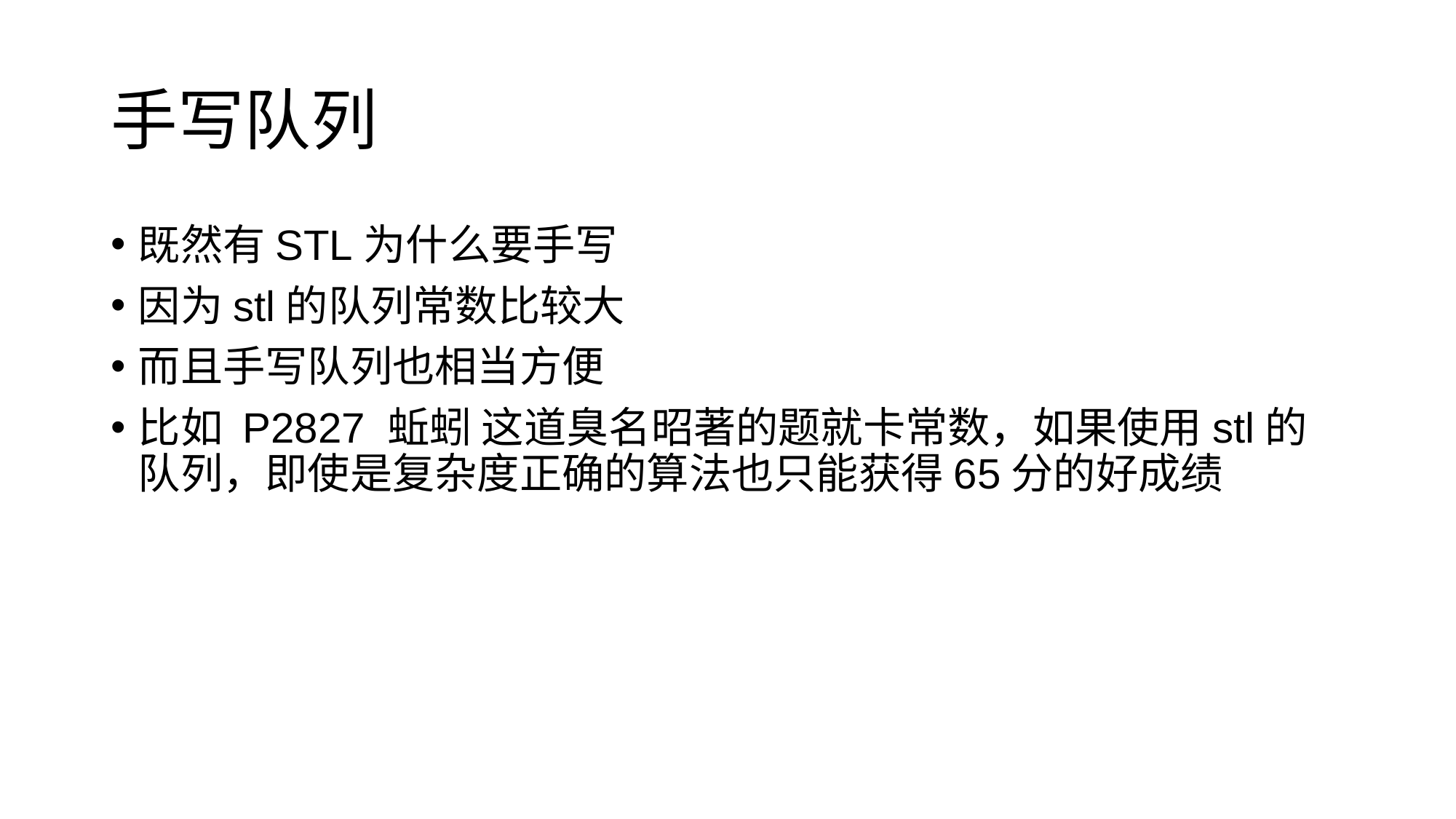

# 手写队列
既然有STL为什么要手写
因为stl的队列常数比较大
而且手写队列也相当方便
比如 P2827 蚯蚓 这道臭名昭著的题就卡常数，如果使用stl的队列，即使是复杂度正确的算法也只能获得65分的好成绩